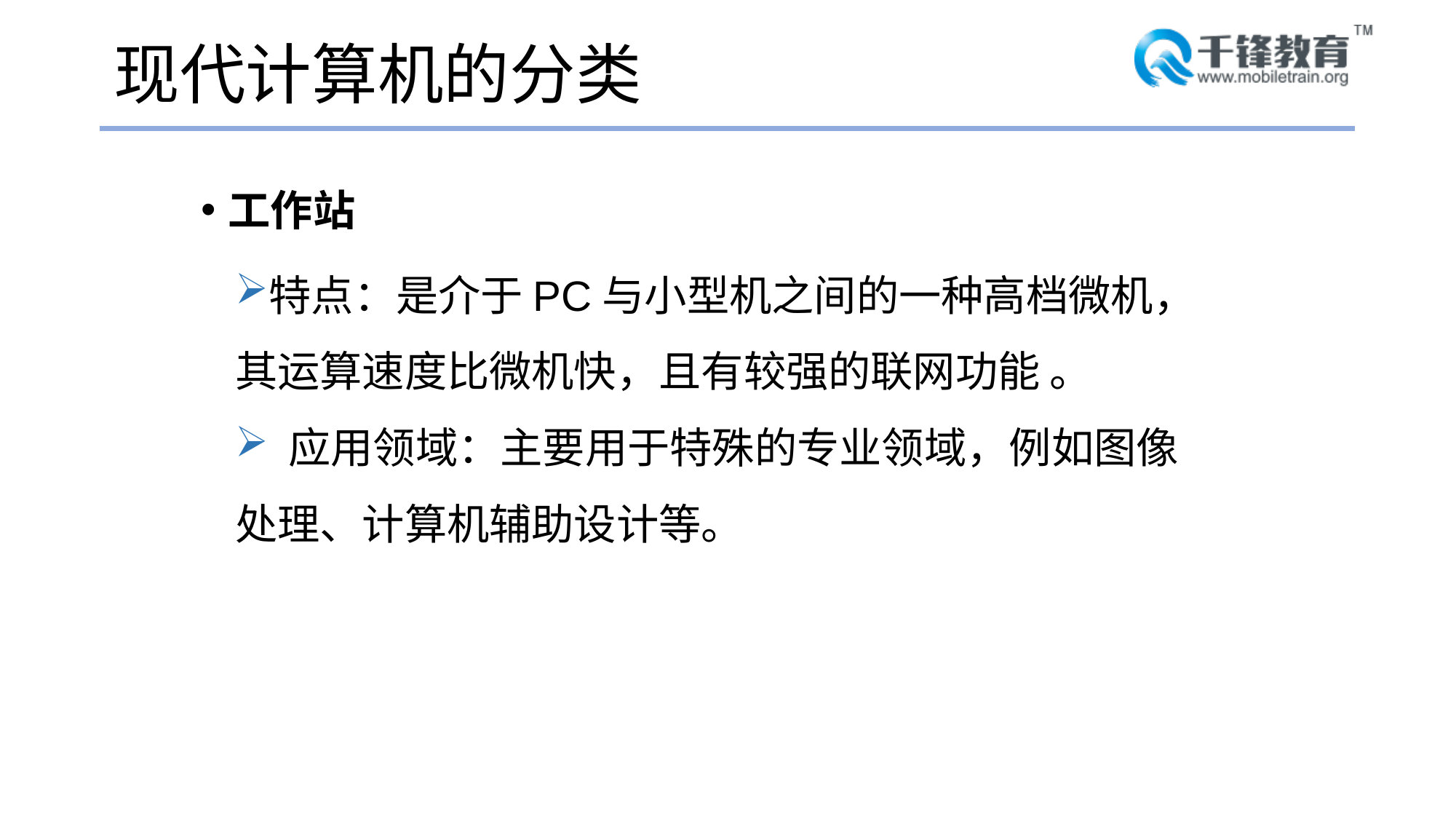

# 现代计算机的分类
工作站
特点：是介于PC与小型机之间的一种高档微机，其运算速度比微机快，且有较强的联网功能 。
 应用领域：主要用于特殊的专业领域，例如图像处理、计算机辅助设计等。